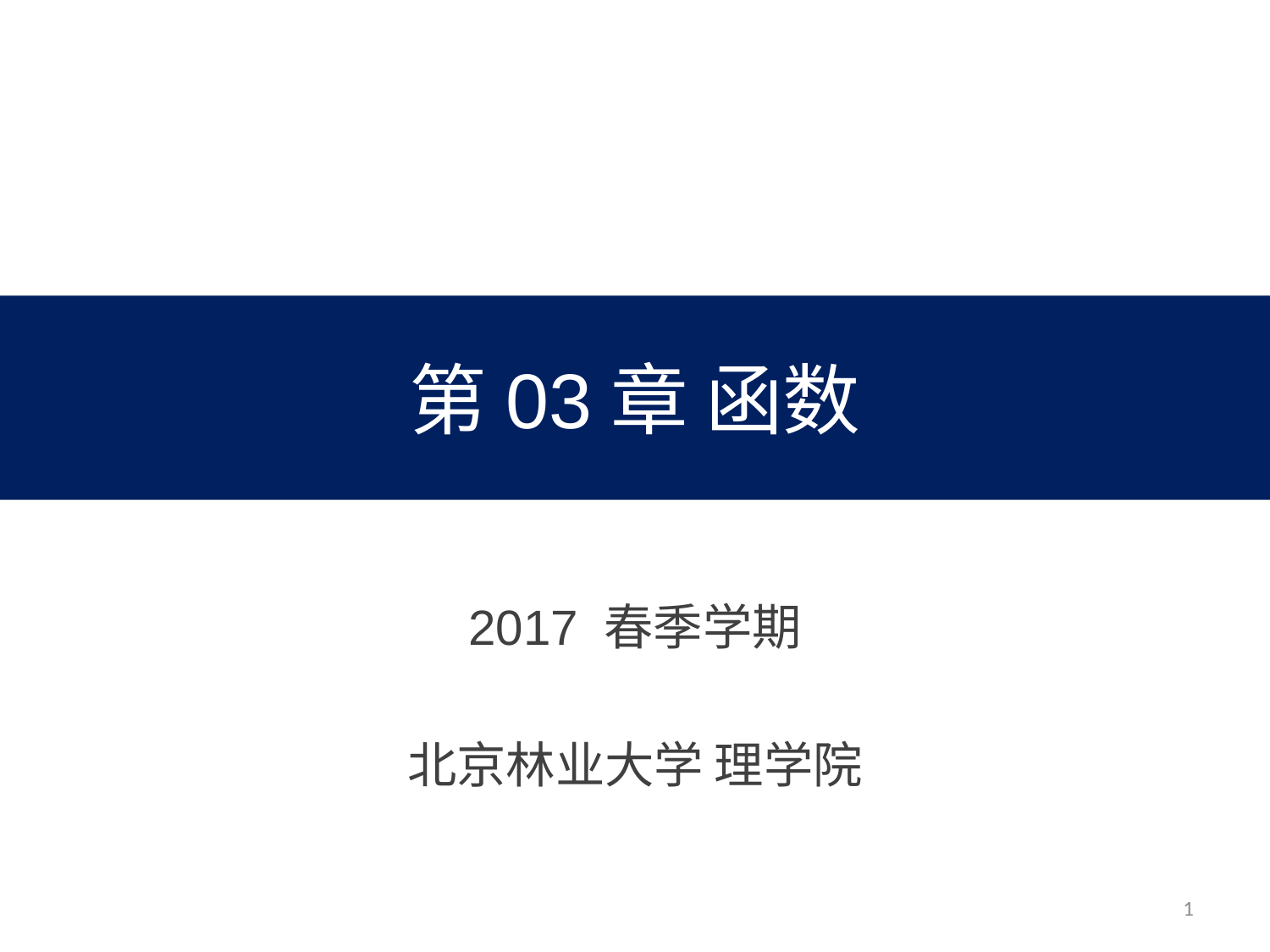

# 第03章 函数
2017 春季学期

北京林业大学 理学院
1